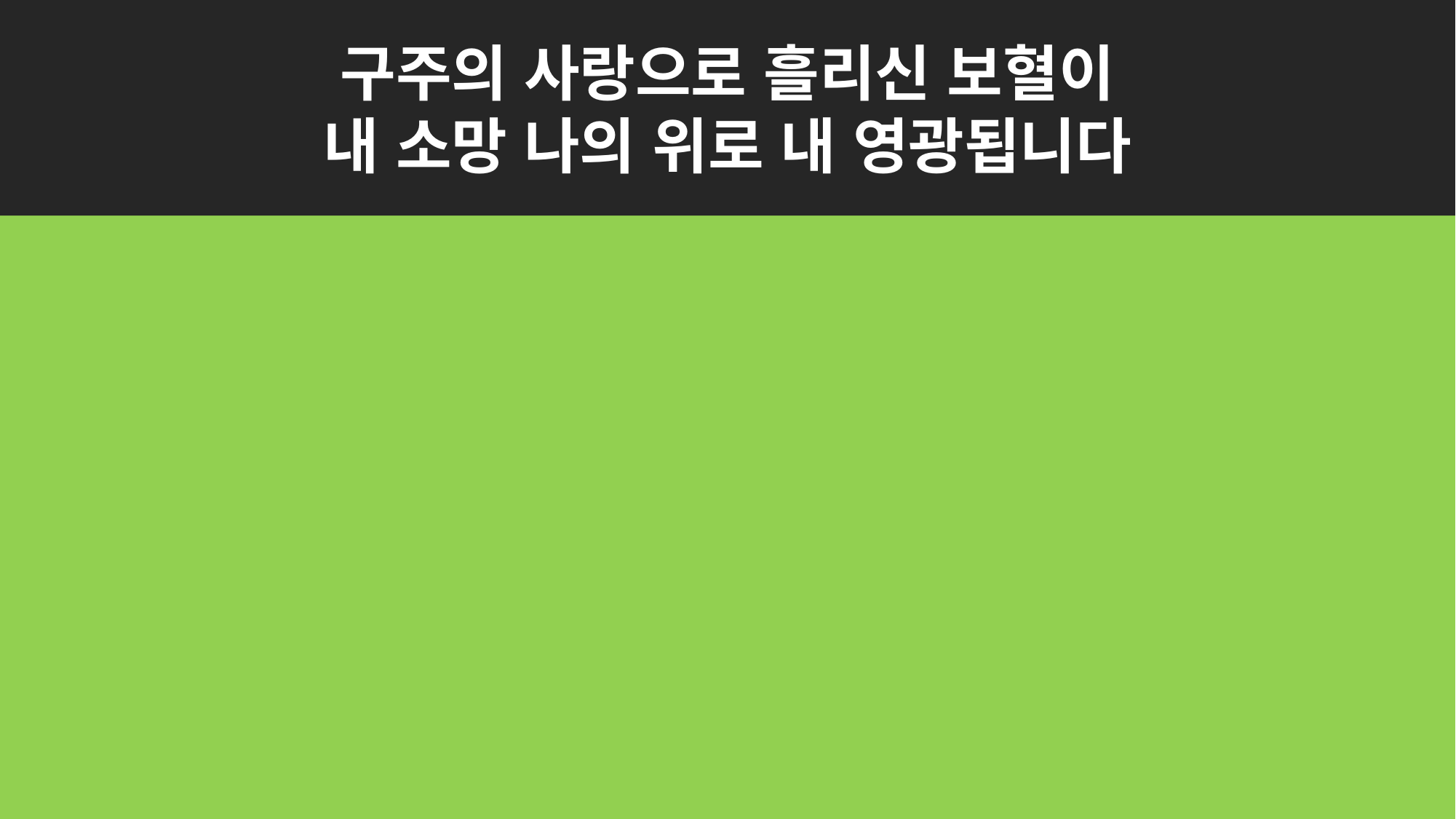

구주의 사랑으로 흘리신 보혈이
내 소망 나의 위로 내 영광됩니다